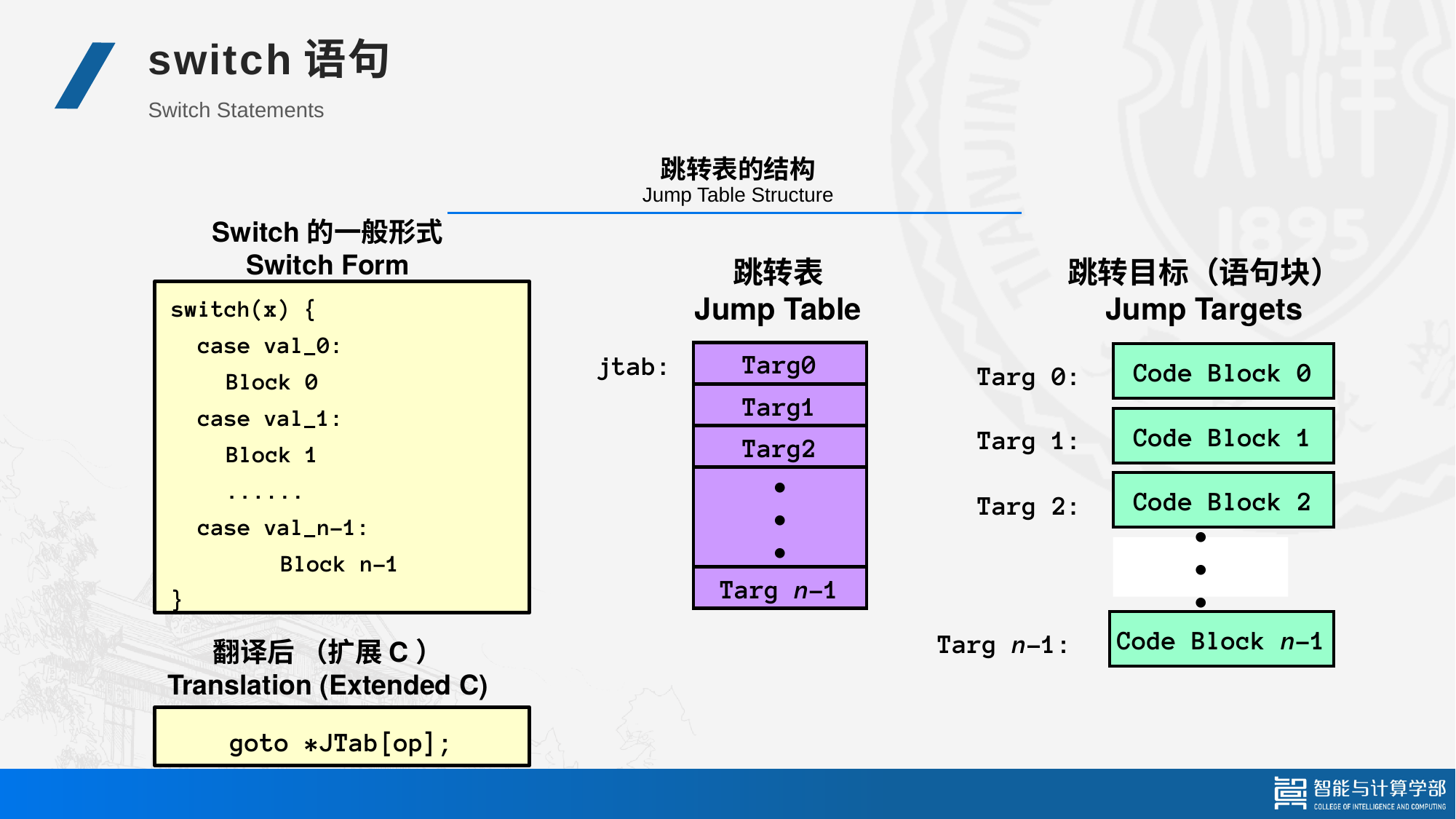

switch语句

Switch Statements
# 跳转表的结构 Jump Table Structure
Switch的一般形式
Switch Form
跳转表
Jump Table
跳转目标（语句块）
Jump Targets
switch(x) {
  case val_0:
Block 0
  case val_1:
Block 1
......
  case val_n-1:
	Block n-1
}
jtab:
Targ0
Targ1
Targ2
•
•
•
Targ n-1
Code Block 0
Targ 0:
Code Block 1
Targ 1:
Code Block 2
Targ 2:
•
•
•
Code Block n–1
Targ n-1:
翻译后 （扩展C）
Translation (Extended C)
goto *JTab[op];